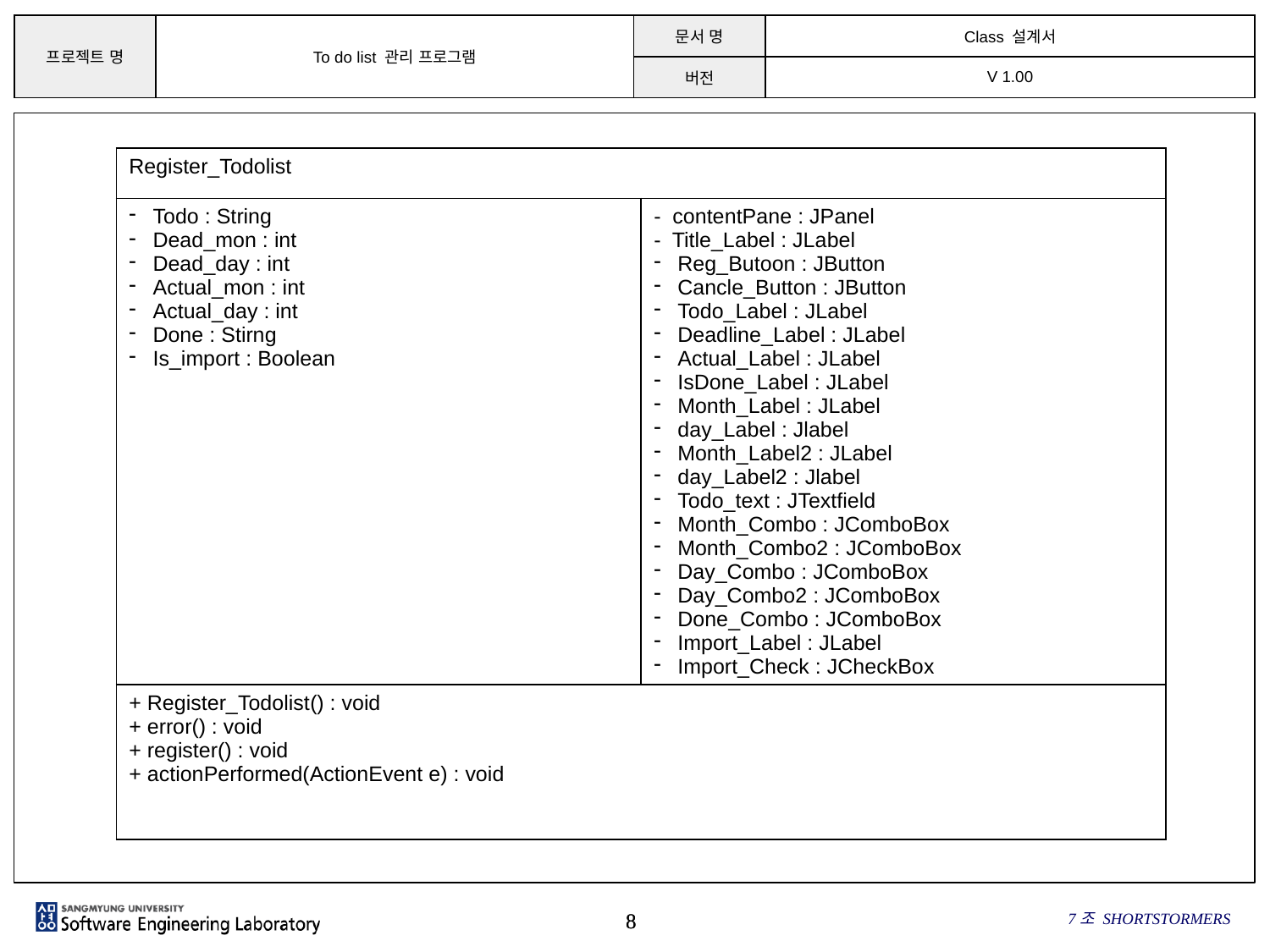

| Register\_Todolist |  |
| --- | --- |
| Todo : String Dead\_mon : int Dead\_day : int Actual\_mon : int Actual\_day : int Done : Stirng Is\_import : Boolean | - contentPane : JPanel - Title\_Label : JLabel Reg\_Butoon : JButton Cancle\_Button : JButton Todo\_Label : JLabel Deadline\_Label : JLabel Actual\_Label : JLabel IsDone\_Label : JLabel Month\_Label : JLabel day\_Label : Jlabel Month\_Label2 : JLabel day\_Label2 : Jlabel Todo\_text : JTextfield Month\_Combo : JComboBox Month\_Combo2 : JComboBox Day\_Combo : JComboBox Day\_Combo2 : JComboBox Done\_Combo : JComboBox Import\_Label : JLabel Import\_Check : JCheckBox |
| + Register\_Todolist() : void + error() : void + register() : void + actionPerformed(ActionEvent e) : void |  |
7조 SHORTSTORMERS